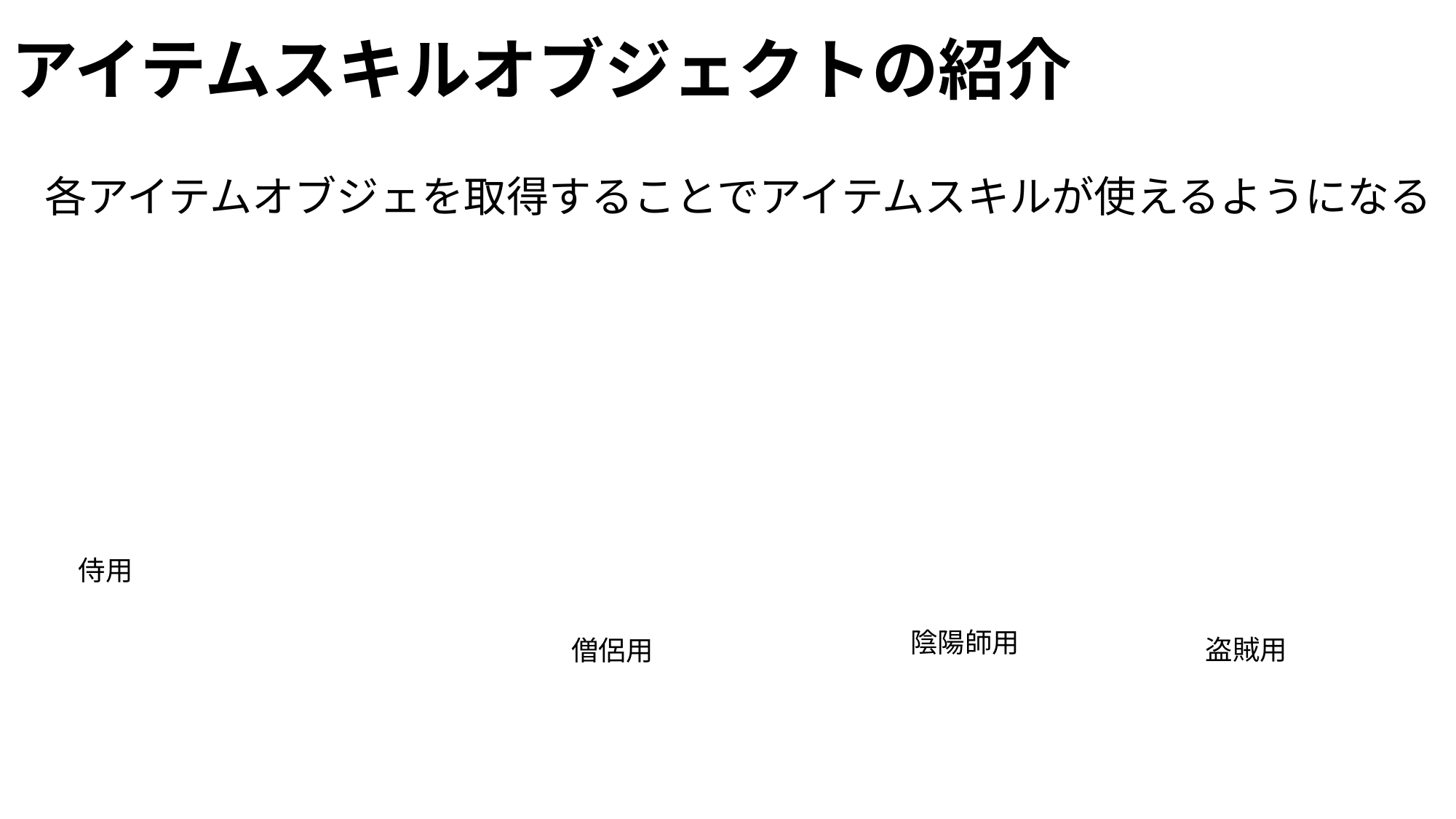

# アイテムスキルオブジェクトの紹介
各アイテムオブジェを取得することでアイテムスキルが使えるようになる
侍用
陰陽師用
盗賊用
僧侶用